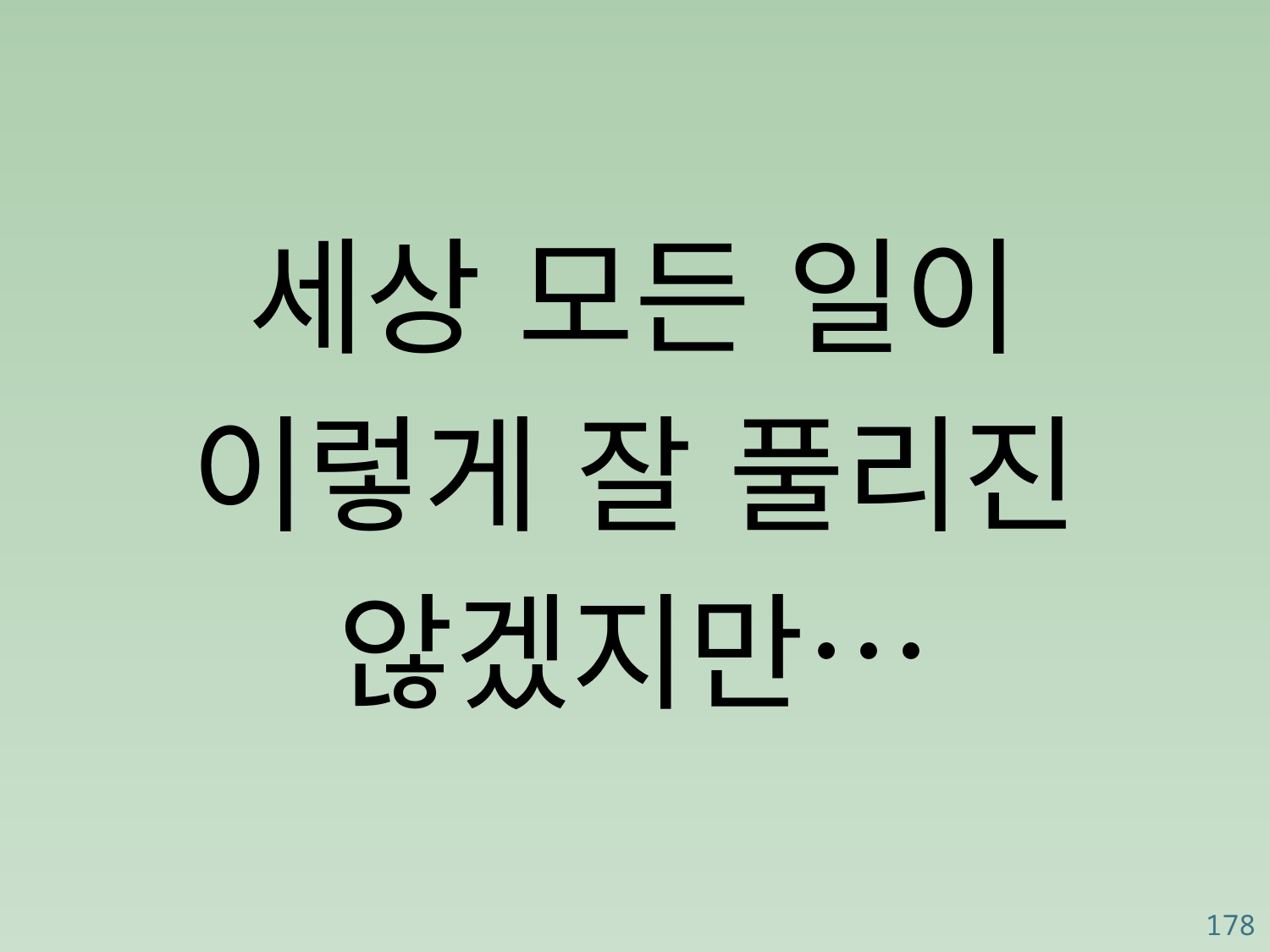

세상 모든 일이
이렇게 잘 풀리진
않겠지만…
178